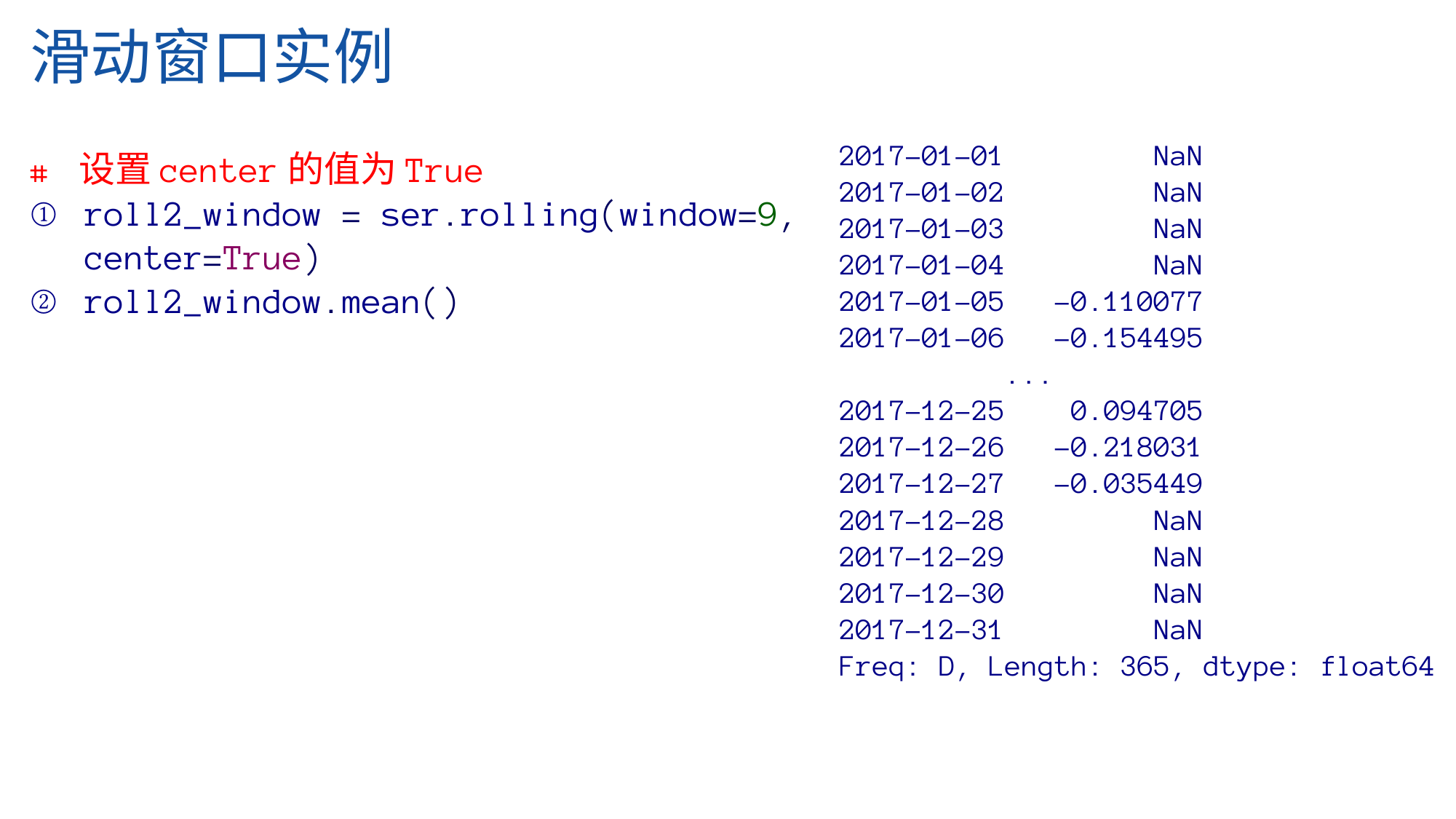

滑动窗口实例
2017-01-01         NaN
2017-01-02         NaN
2017-01-03         NaN
2017-01-04         NaN
2017-01-05   -0.110077
2017-01-06   -0.154495
          ...
2017-12-25    0.094705
2017-12-26   -0.218031
2017-12-27   -0.035449
2017-12-28         NaN
2017-12-29         NaN
2017-12-30         NaN
2017-12-31         NaN
Freq: D, Length: 365, dtype: float64
# 设置center的值为True
roll2_window = ser.rolling(window=9, center=True)
roll2_window.mean()